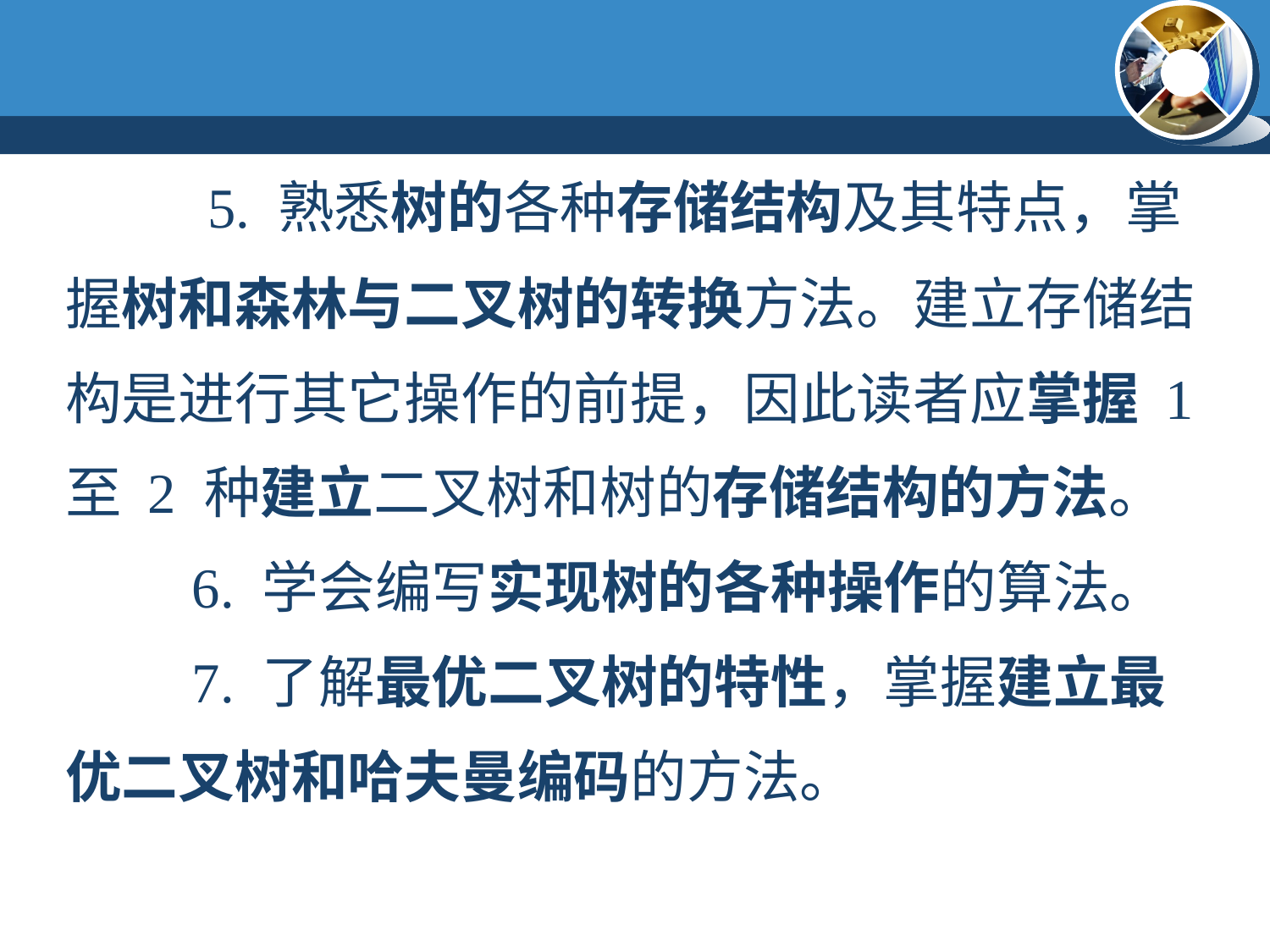

5. 熟悉树的各种存储结构及其特点，掌握树和森林与二叉树的转换方法。建立存储结构是进行其它操作的前提，因此读者应掌握 1 至 2 种建立二叉树和树的存储结构的方法。
　　6. 学会编写实现树的各种操作的算法。
　　7. 了解最优二叉树的特性，掌握建立最优二叉树和哈夫曼编码的方法。